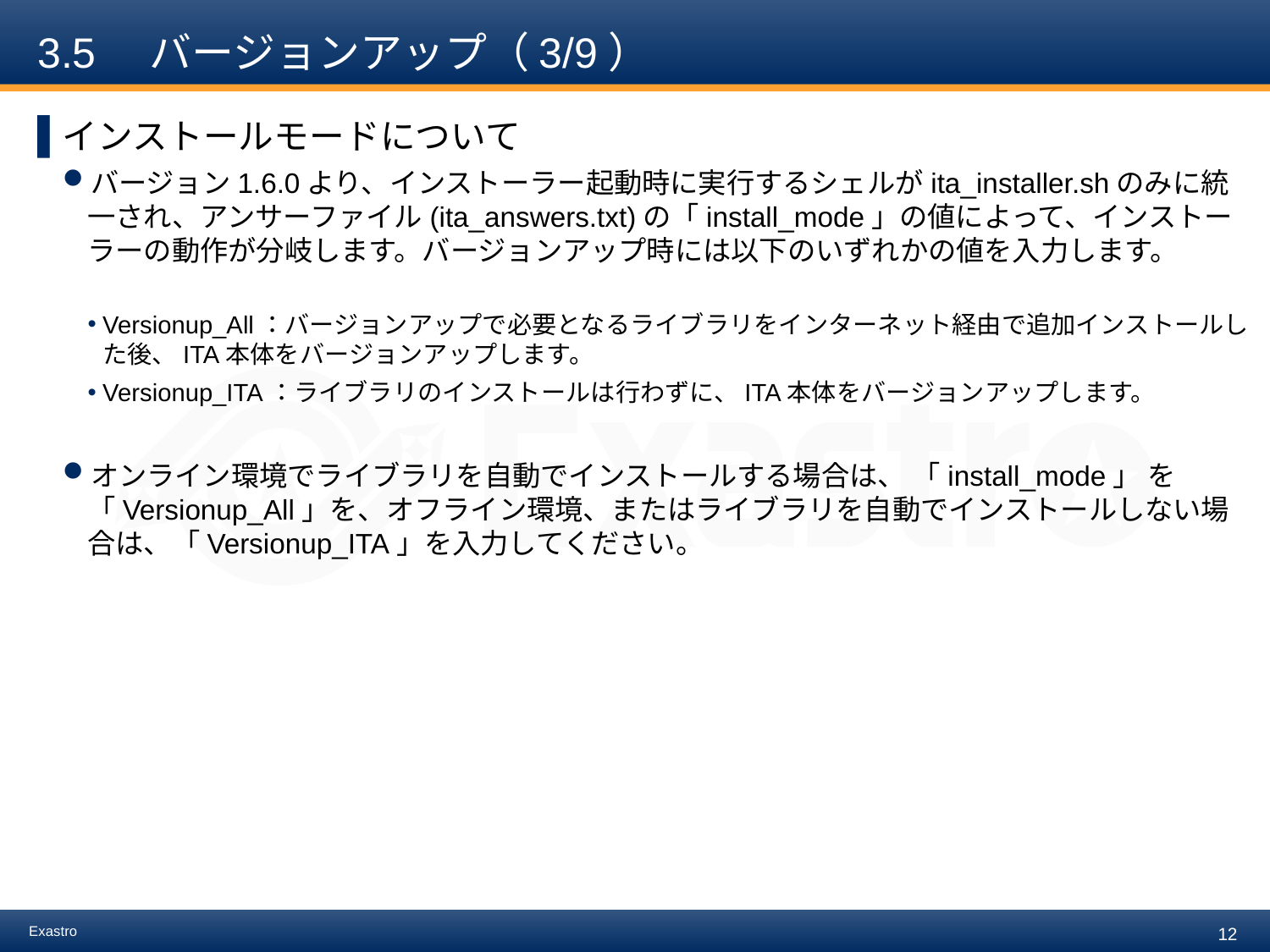

# 3.5　バージョンアップ（3/9）
インストールモードについて
バージョン1.6.0より、インストーラー起動時に実行するシェルがita_installer.shのみに統一され、アンサーファイル(ita_answers.txt)の「install_mode」の値によって、インストーラーの動作が分岐します。バージョンアップ時には以下のいずれかの値を入力します。
Versionup_All：バージョンアップで必要となるライブラリをインターネット経由で追加インストールした後、ITA本体をバージョンアップします。
Versionup_ITA：ライブラリのインストールは行わずに、ITA本体をバージョンアップします。

オンライン環境でライブラリを自動でインストールする場合は、 「install_mode」 を「Versionup_All」を、オフライン環境、またはライブラリを自動でインストールしない場合は、「Versionup_ITA」を入力してください。